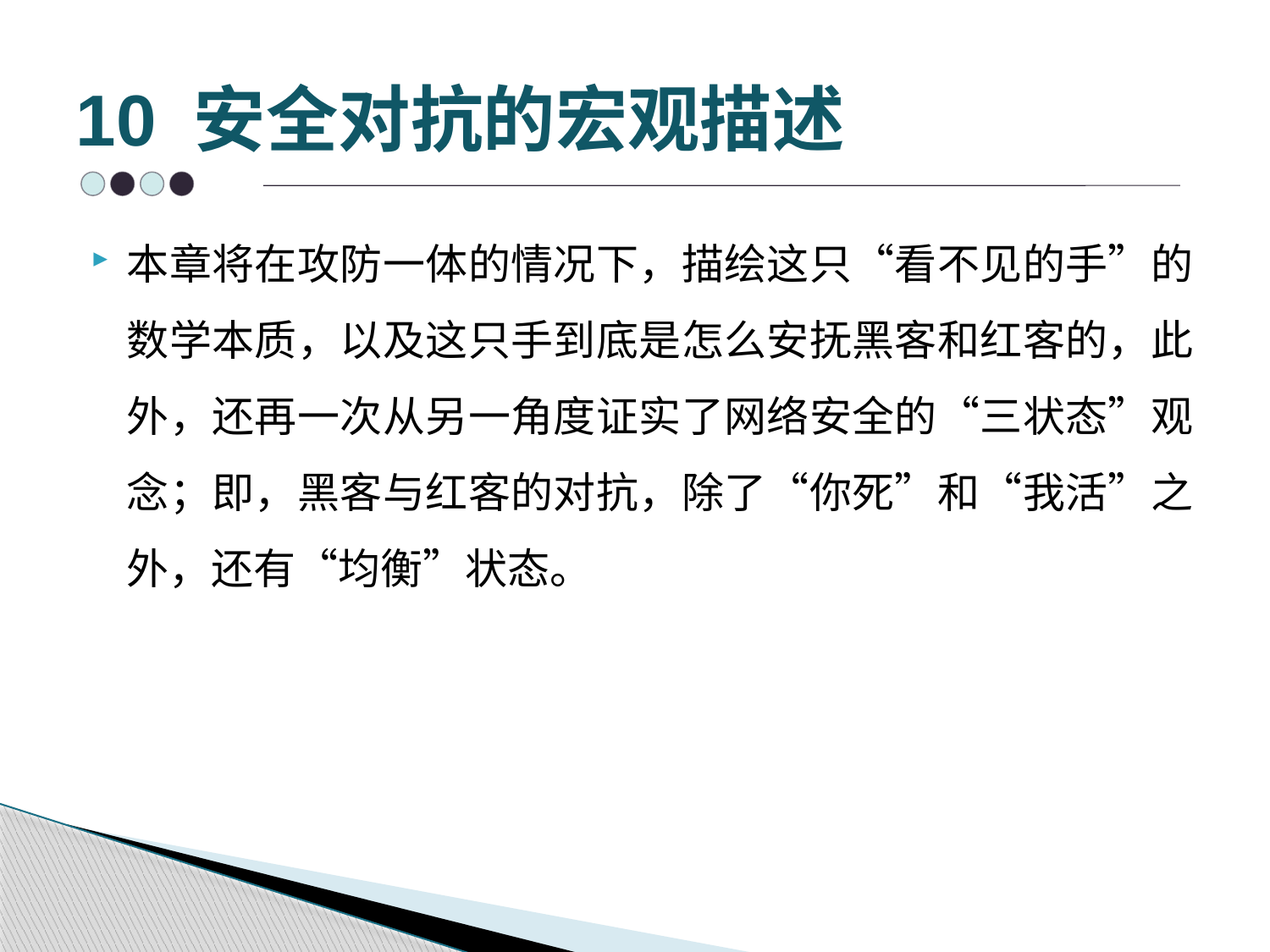

# 10 安全对抗的宏观描述

本章将在攻防一体的情况下，描绘这只“看不见的手”的数学本质，以及这只手到底是怎么安抚黑客和红客的，此外，还再一次从另一角度证实了网络安全的“三状态”观念；即，黑客与红客的对抗，除了“你死”和“我活”之外，还有“均衡”状态。